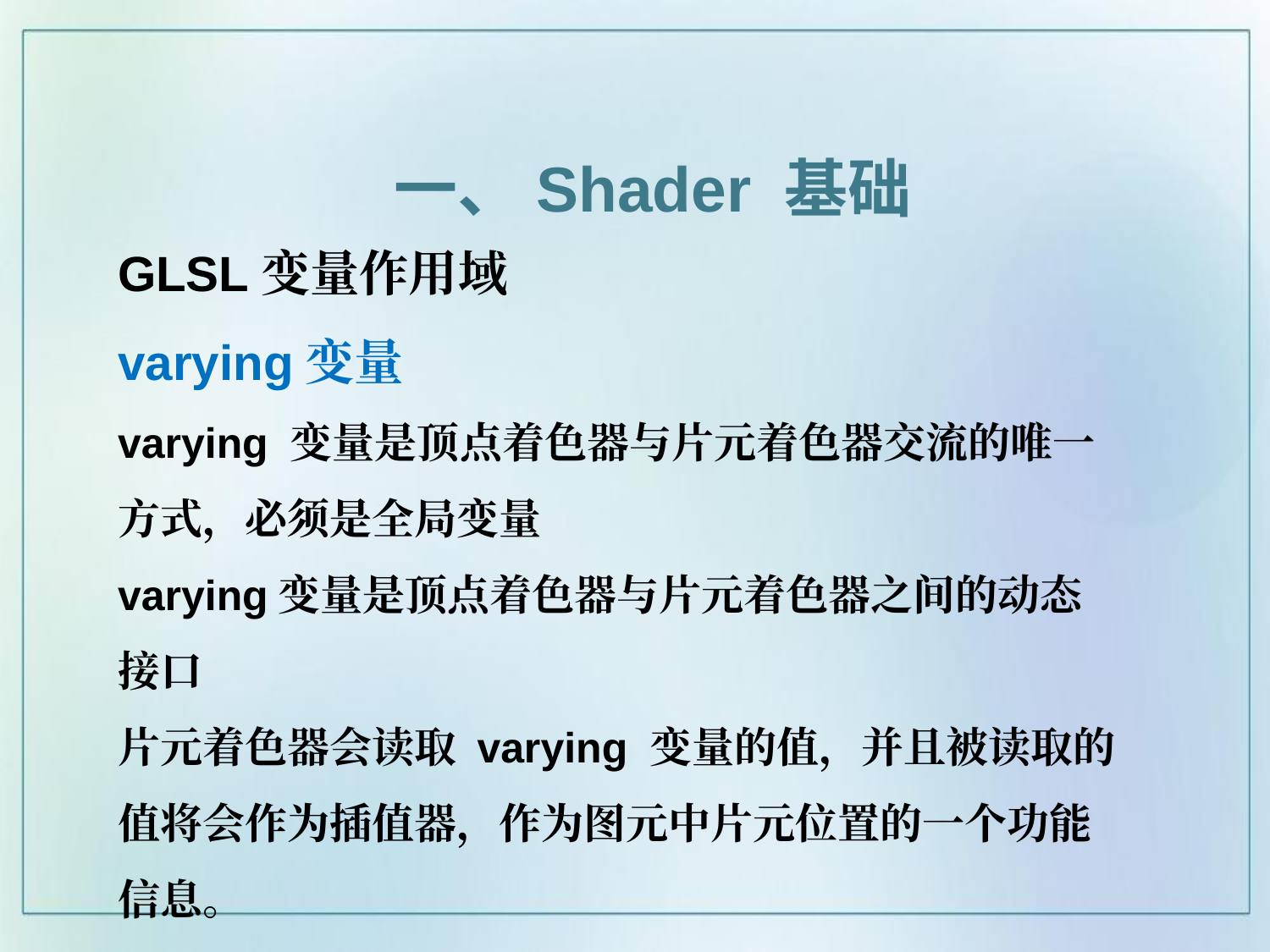

一、Shader 基础
GLSL变量作用域
varying变量
varying 变量是顶点着色器与片元着色器交流的唯一方式，必须是全局变量
varying变量是顶点着色器与片元着色器之间的动态接口
片元着色器会读取 varying 变量的值，并且被读取的值将会作为插值器，作为图元中片元位置的一个功能
信息。